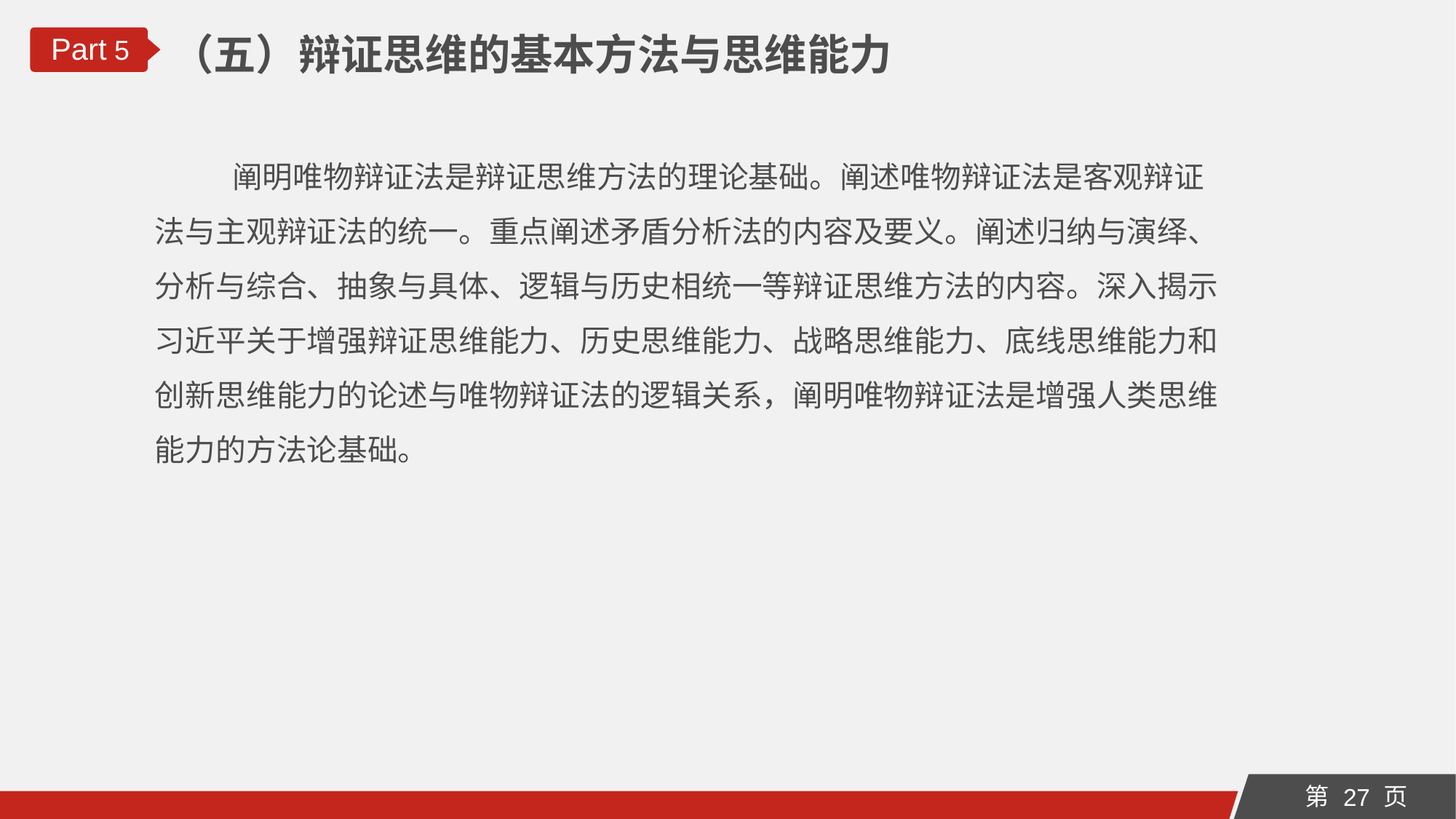

（五）辩证思维的基本方法与思维能力
Part 5

阐明唯物辩证法是辩证思维方法的理论基础。阐述唯物辩证法是客观辩证法与主观辩证法的统一。重点阐述矛盾分析法的内容及要义。阐述归纳与演绎、分析与综合、抽象与具体、逻辑与历史相统一等辩证思维方法的内容。深入揭示习近平关于增强辩证思维能力、历史思维能力、战略思维能力、底线思维能力和创新思维能力的论述与唯物辩证法的逻辑关系，阐明唯物辩证法是增强人类思维能力的方法论基础。